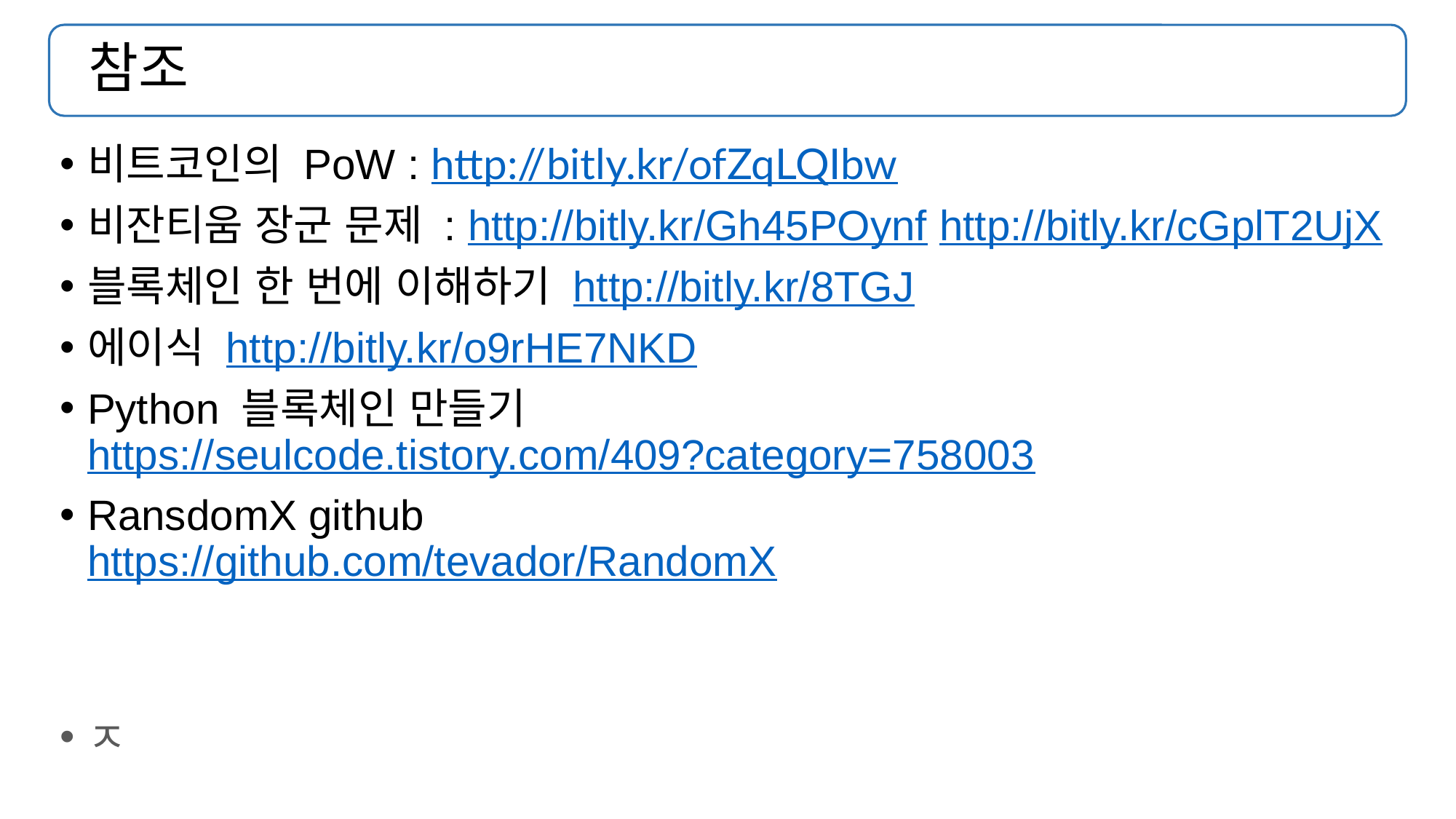

# 참조
비트코인의 PoW : http://bitly.kr/ofZqLQIbw
비잔티움 장군 문제 : http://bitly.kr/Gh45POynf http://bitly.kr/cGplT2UjX
블록체인 한 번에 이해하기 http://bitly.kr/8TGJ
에이식 http://bitly.kr/o9rHE7NKD
Python 블록체인 만들기
https://seulcode.tistory.com/409?category=758003
RansdomX github
https://github.com/tevador/RandomX

ㅈ